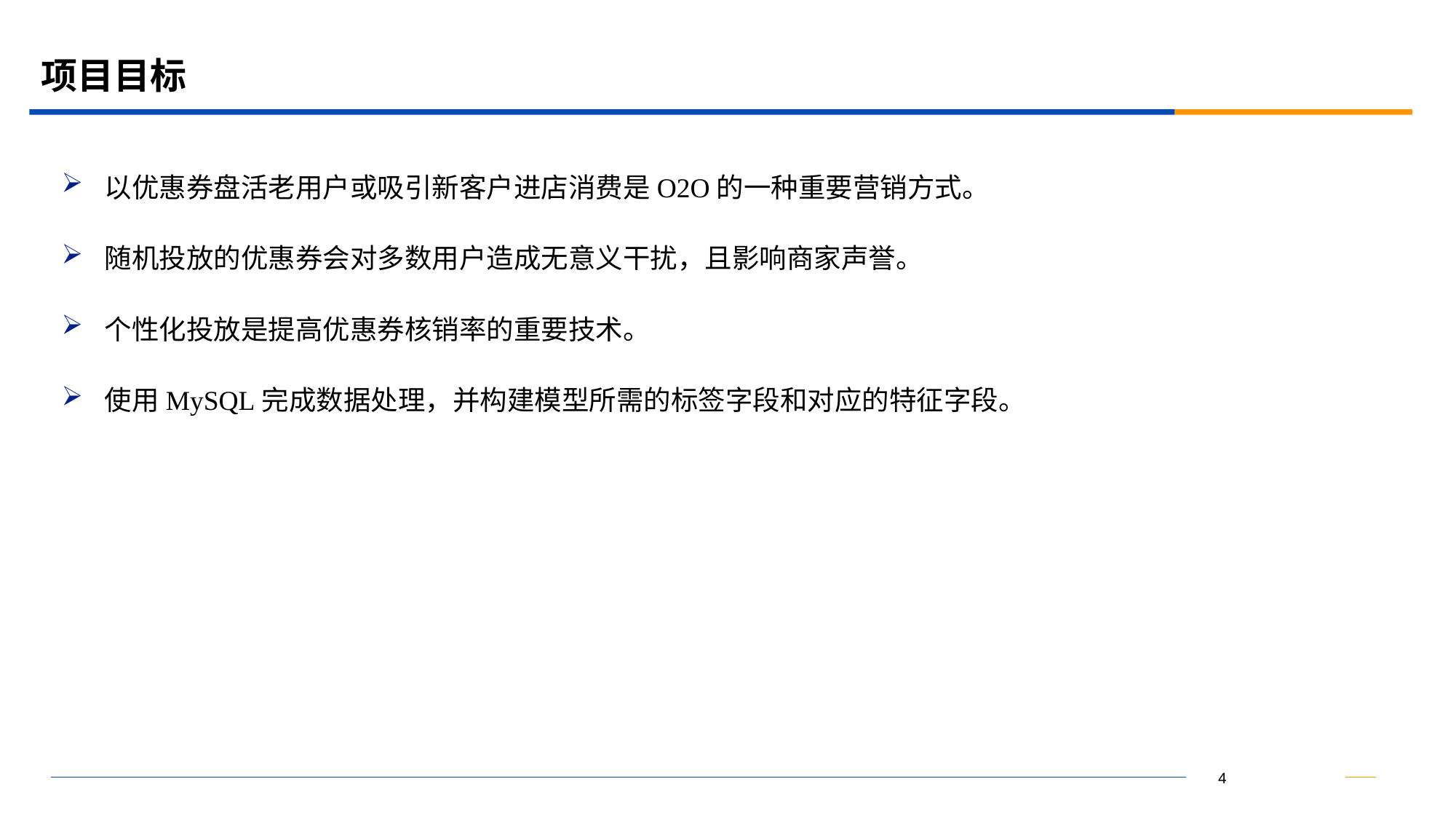

# 项目目标
以优惠券盘活老用户或吸引新客户进店消费是O2O的一种重要营销方式。
随机投放的优惠券会对多数用户造成无意义干扰，且影响商家声誉。
个性化投放是提高优惠券核销率的重要技术。
使用MySQL完成数据处理，并构建模型所需的标签字段和对应的特征字段。